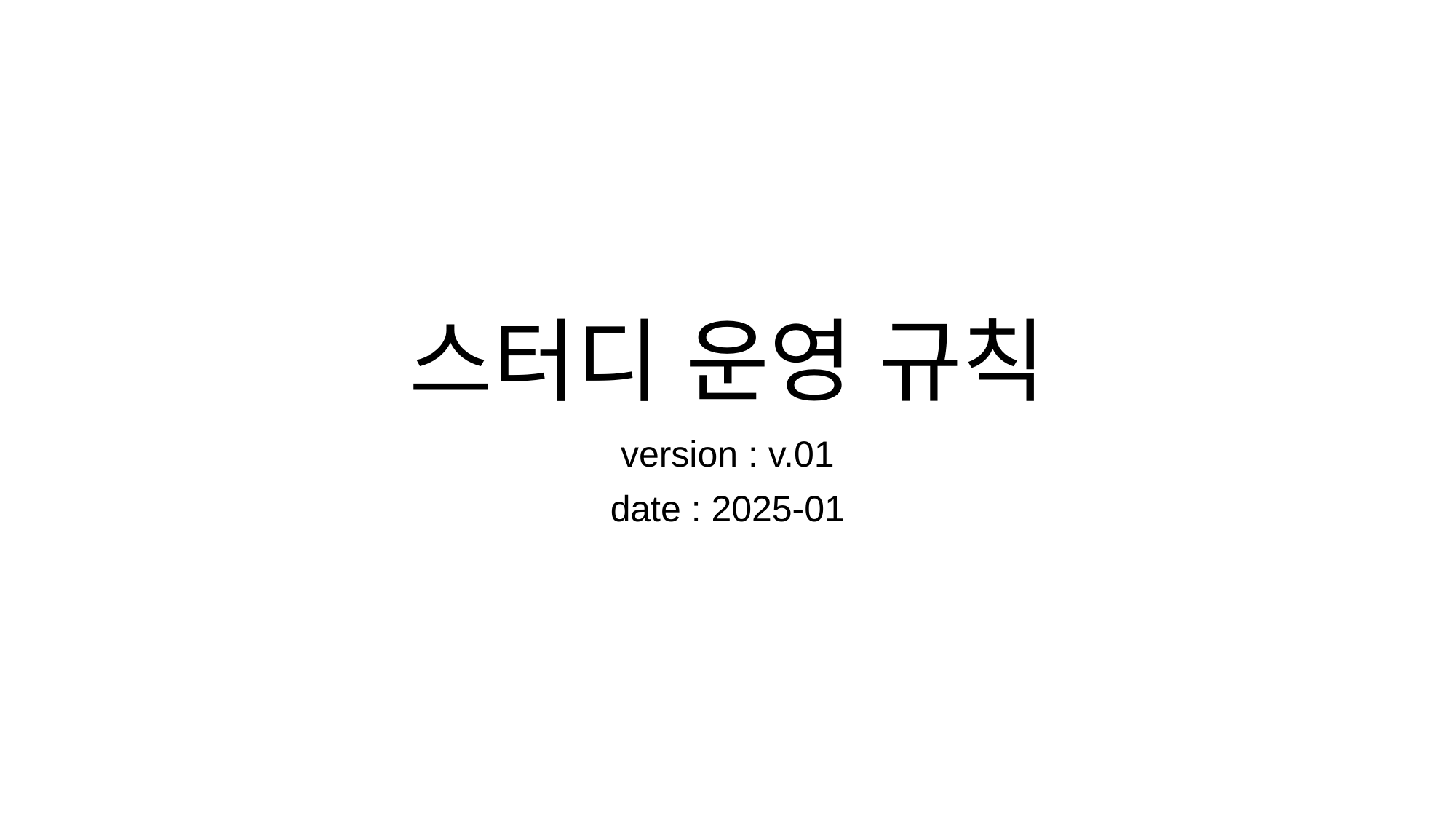

# 스터디 운영 규칙
version : v.01
date : 2025-01